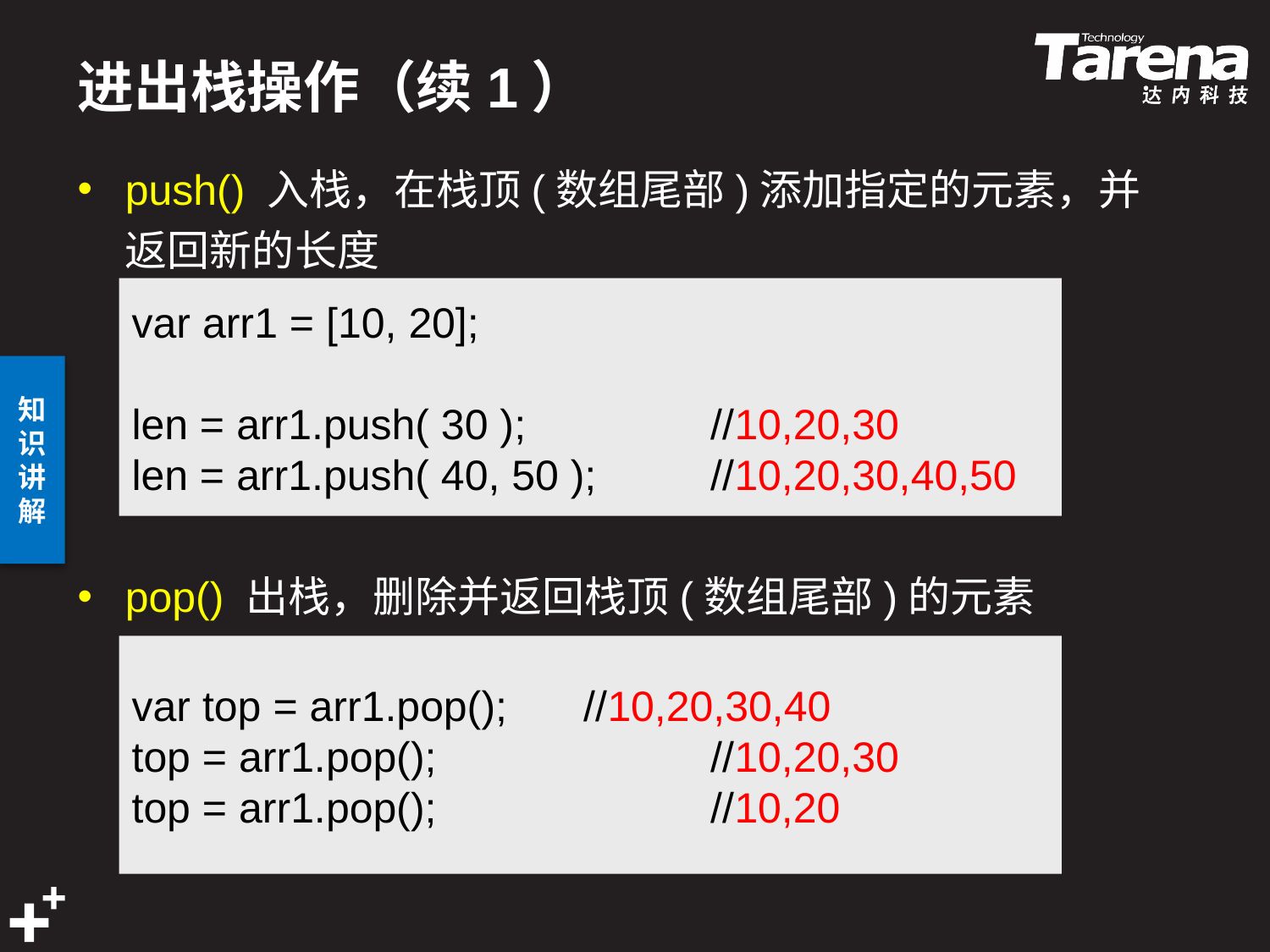

# 进出栈操作（续1）
push() 入栈，在栈顶(数组尾部)添加指定的元素，并返回新的长度

pop() 出栈，删除并返回栈顶(数组尾部)的元素
var arr1 = [10, 20];

len = arr1.push( 30 );	      //10,20,30
len = arr1.push( 40, 50 );	      //10,20,30,40,50
var top = arr1.pop();	      //10,20,30,40
top = arr1.pop();		      //10,20,30
top = arr1.pop();       	      //10,20